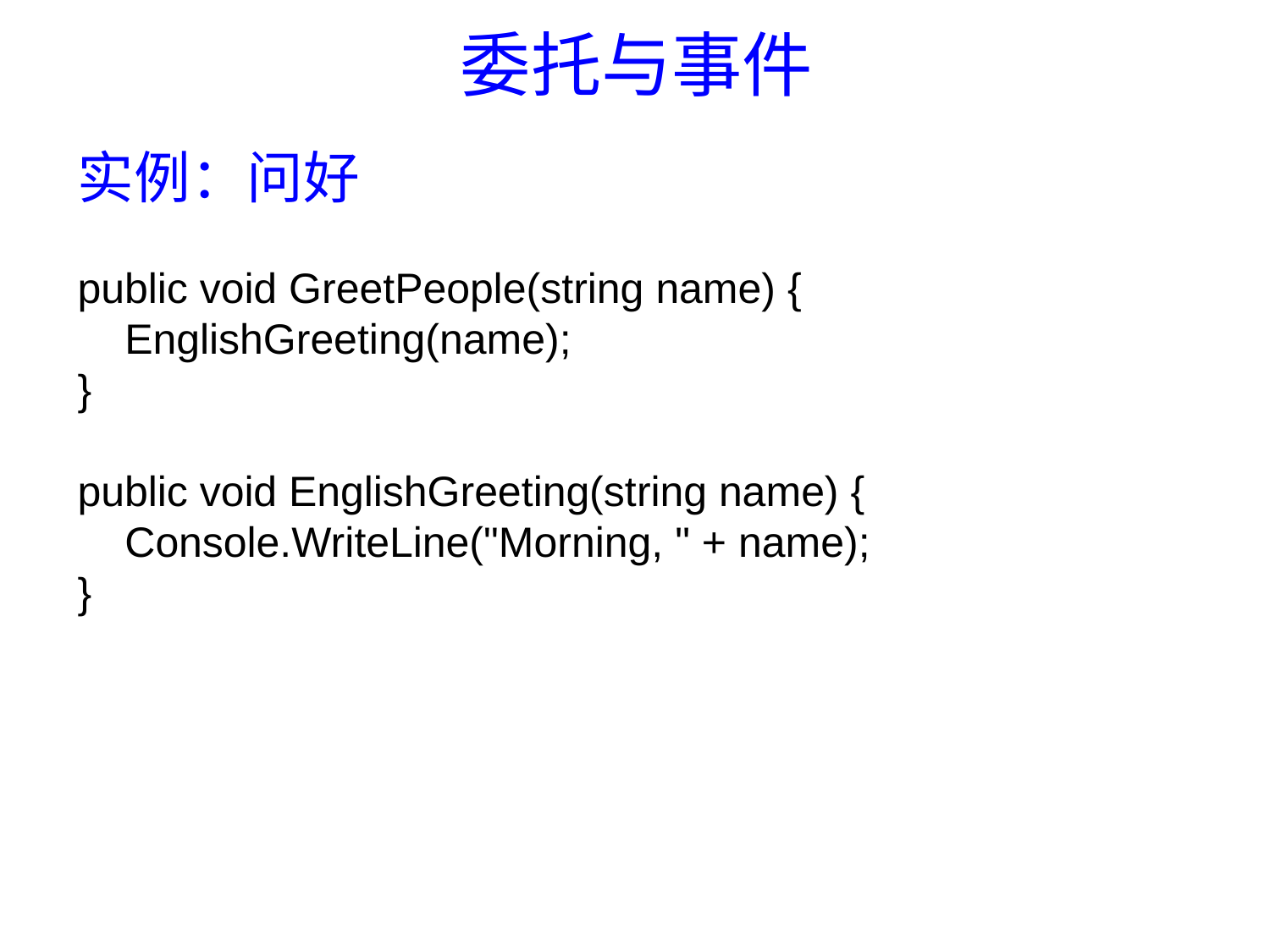

# 委托与事件
实例：问好

public void GreetPeople(string name) {
    EnglishGreeting(name);
}
public void EnglishGreeting(string name) {
    Console.WriteLine("Morning, " + name);
}